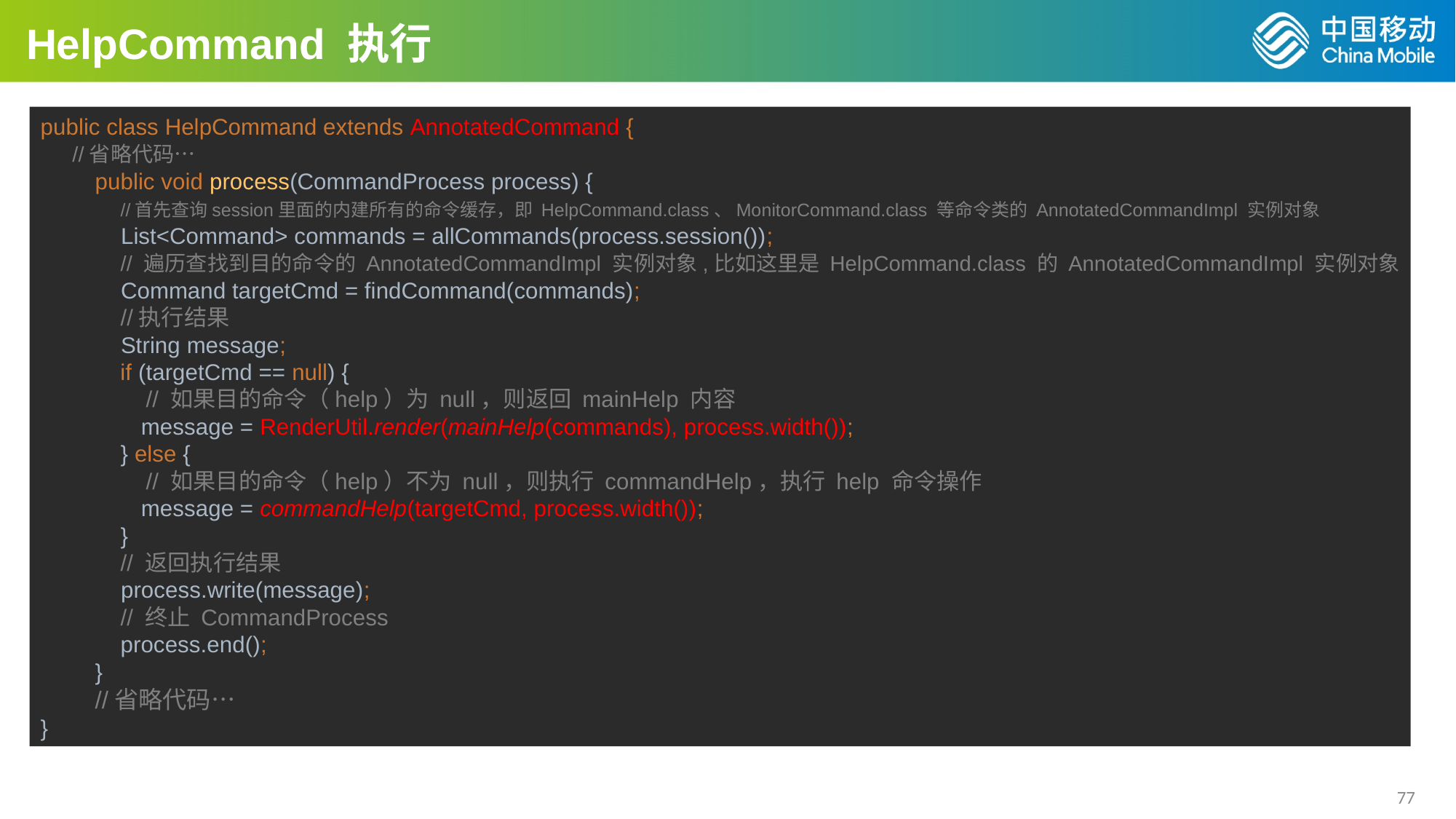

HelpCommand 执行
public class HelpCommand extends AnnotatedCommand {
     //省略代码…
public void process(CommandProcess process) {
    //首先查询session里面的内建所有的命令缓存，即 HelpCommand.class、MonitorCommand.class 等命令类的 AnnotatedCommandImpl 实例对象
    List<Command> commands = allCommands(process.session());
    // 遍历查找到目的命令的 AnnotatedCommandImpl 实例对象,比如这里是 HelpCommand.class 的 AnnotatedCommandImpl 实例对象
    Command targetCmd = findCommand(commands);
    //执行结果
    String message;
    if (targetCmd == null) {
        // 如果目的命令（help）为 null，则返回 mainHelp 内容
        message = RenderUtil.render(mainHelp(commands), process.width());
    } else {
        // 如果目的命令（help）不为 null，则执行 commandHelp，执行 help 命令操作
        message = commandHelp(targetCmd, process.width());
    }
    // 返回执行结果
    process.write(message);
    // 终止 CommandProcess
    process.end();
}
//省略代码…
}